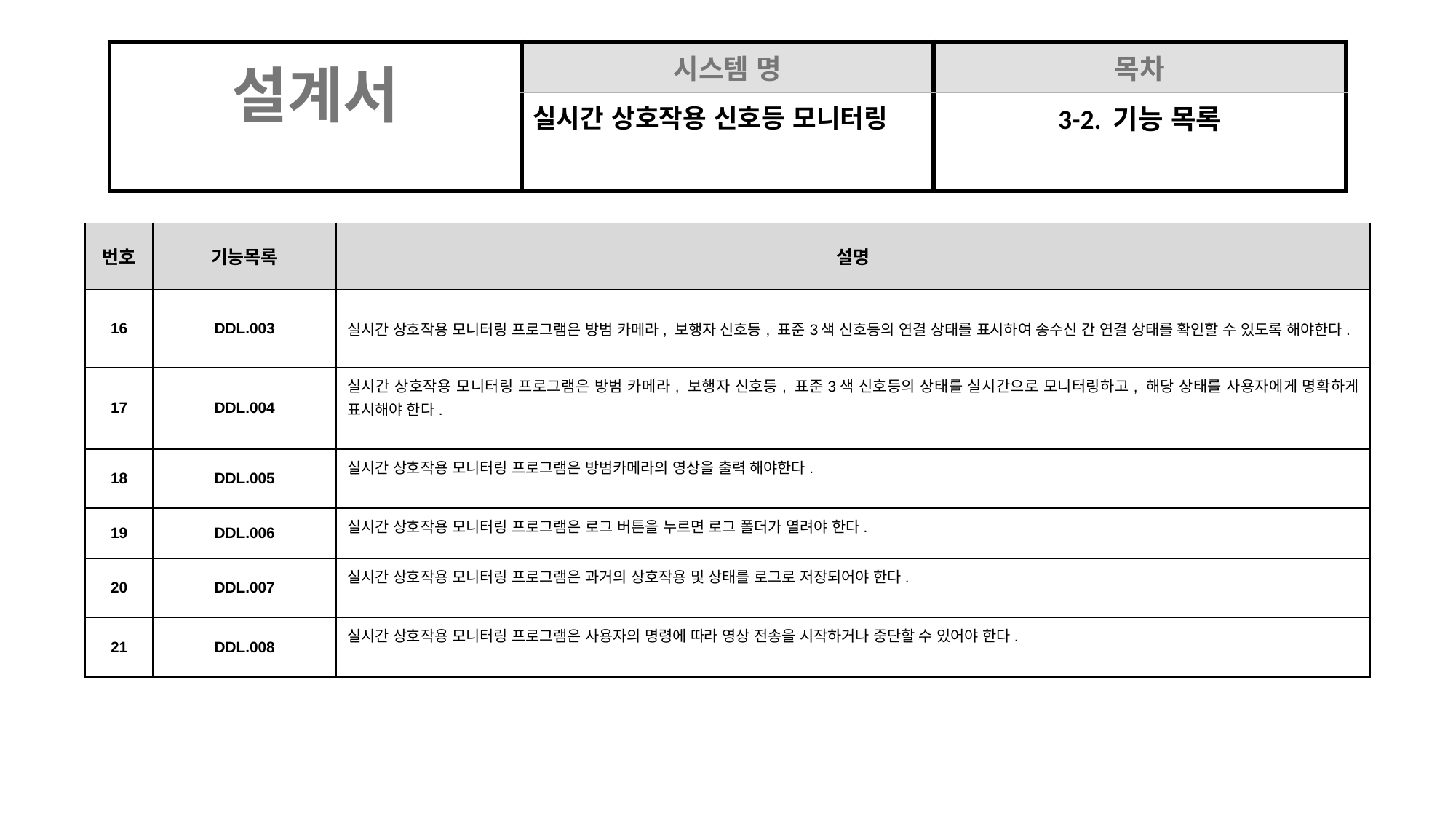

| 설계서 | 시스템 명 | 목차 |
| --- | --- | --- |
|  | 실시간 상호작용 신호등 모니터링 | 3-2. 기능 목록 |
| 번호 | 기능목록 | 설명 |
| --- | --- | --- |
| 16 | DDL.003 | 실시간 상호작용 모니터링 프로그램은 방범 카메라, 보행자 신호등, 표준3색 신호등의 연결 상태를 표시하여 송수신 간 연결 상태를 확인할 수 있도록 해야한다. |
| 17 | DDL.004 | 실시간 상호작용 모니터링 프로그램은 방범 카메라, 보행자 신호등, 표준3색 신호등의 상태를 실시간으로 모니터링하고, 해당 상태를 사용자에게 명확하게 표시해야 한다. |
| 18 | DDL.005 | 실시간 상호작용 모니터링 프로그램은 방범카메라의 영상을 출력 해야한다. |
| 19 | DDL.006 | 실시간 상호작용 모니터링 프로그램은 로그 버튼을 누르면 로그 폴더가 열려야 한다. |
| 20 | DDL.007 | 실시간 상호작용 모니터링 프로그램은 과거의 상호작용 및 상태를 로그로 저장되어야 한다. |
| 21 | DDL.008 | 실시간 상호작용 모니터링 프로그램은 사용자의 명령에 따라 영상 전송을 시작하거나 중단할 수 있어야 한다. |